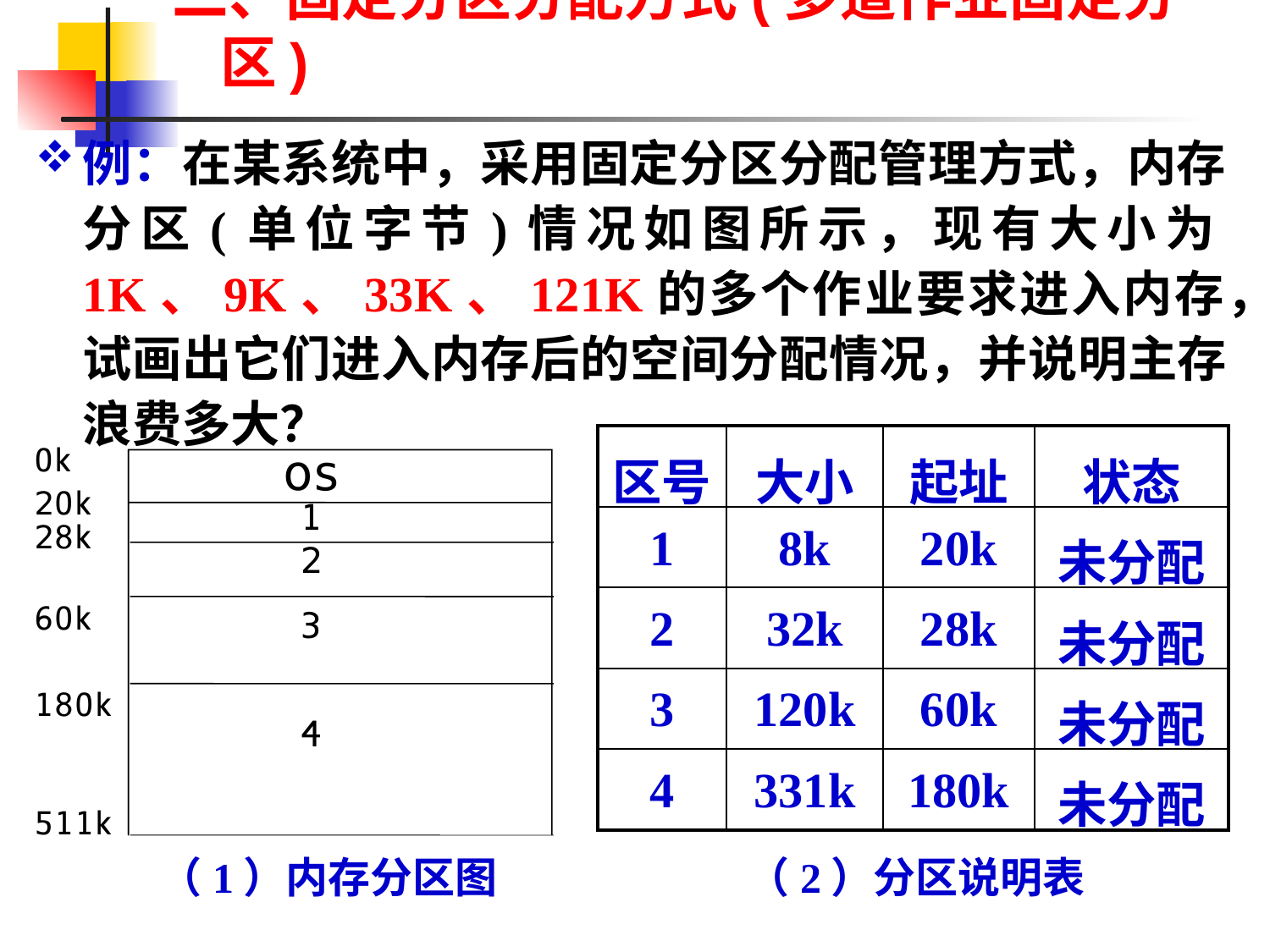

# 二、固定分区分配方式(多道作业固定分区)
例：在某系统中，采用固定分区分配管理方式，内存分区(单位字节)情况如图所示，现有大小为1K、9K、33K、121K的多个作业要求进入内存，试画出它们进入内存后的空间分配情况，并说明主存浪费多大？
| 区号 | 大小 | 起址 | 状态 |
| --- | --- | --- | --- |
| 1 | 8k | 20k | 未分配 |
| 2 | 32k | 28k | 未分配 |
| 3 | 120k | 60k | 未分配 |
| 4 | 331k | 180k | 未分配 |
0k
20k
28k

60k

180k

511k
os

1

2

3

4

（1）内存分区图
（2）分区说明表